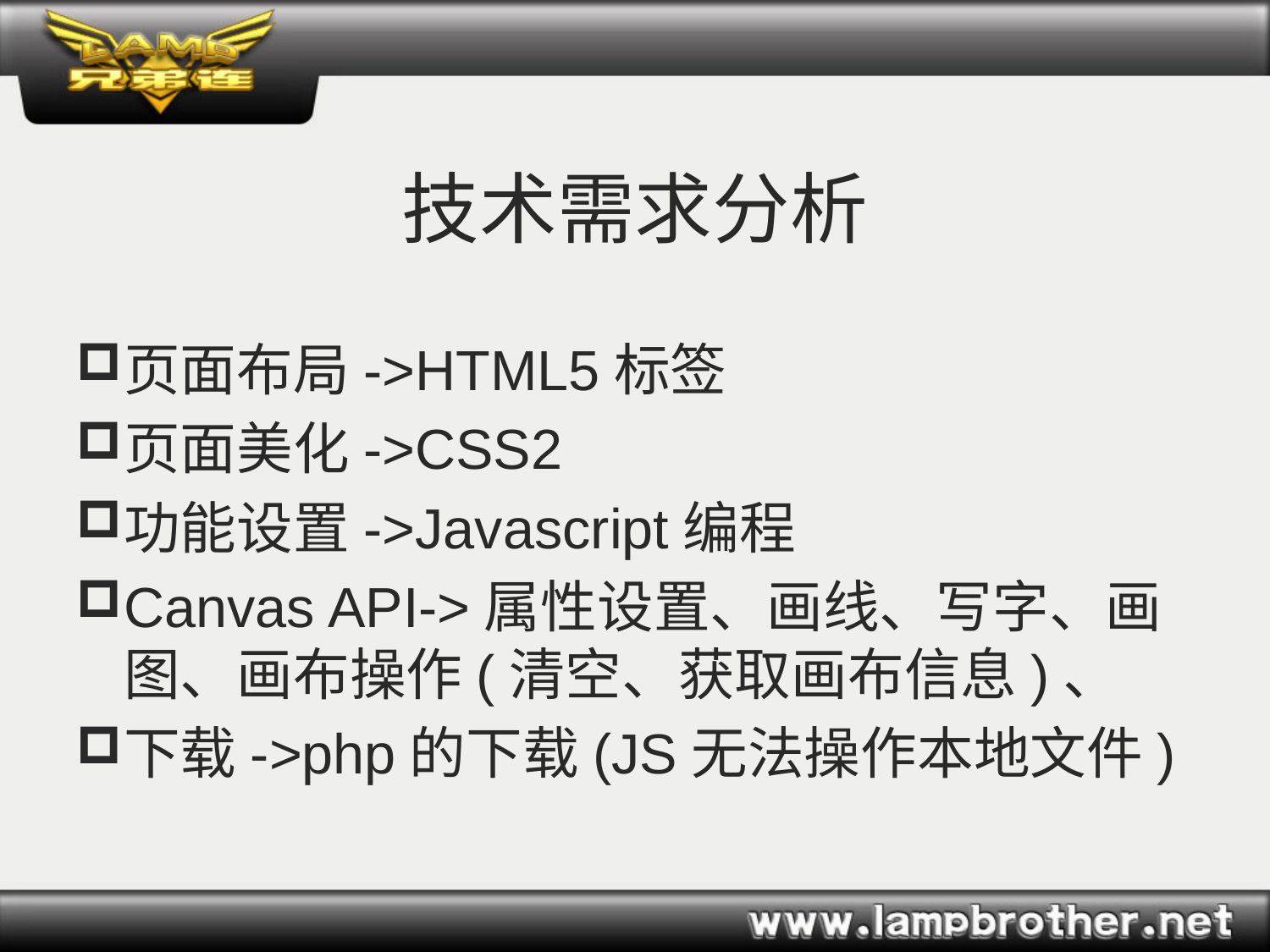

# 技术需求分析
页面布局->HTML5标签
页面美化->CSS2
功能设置->Javascript编程
Canvas API->属性设置、画线、写字、画图、画布操作(清空、获取画布信息)、
下载->php的下载(JS无法操作本地文件)